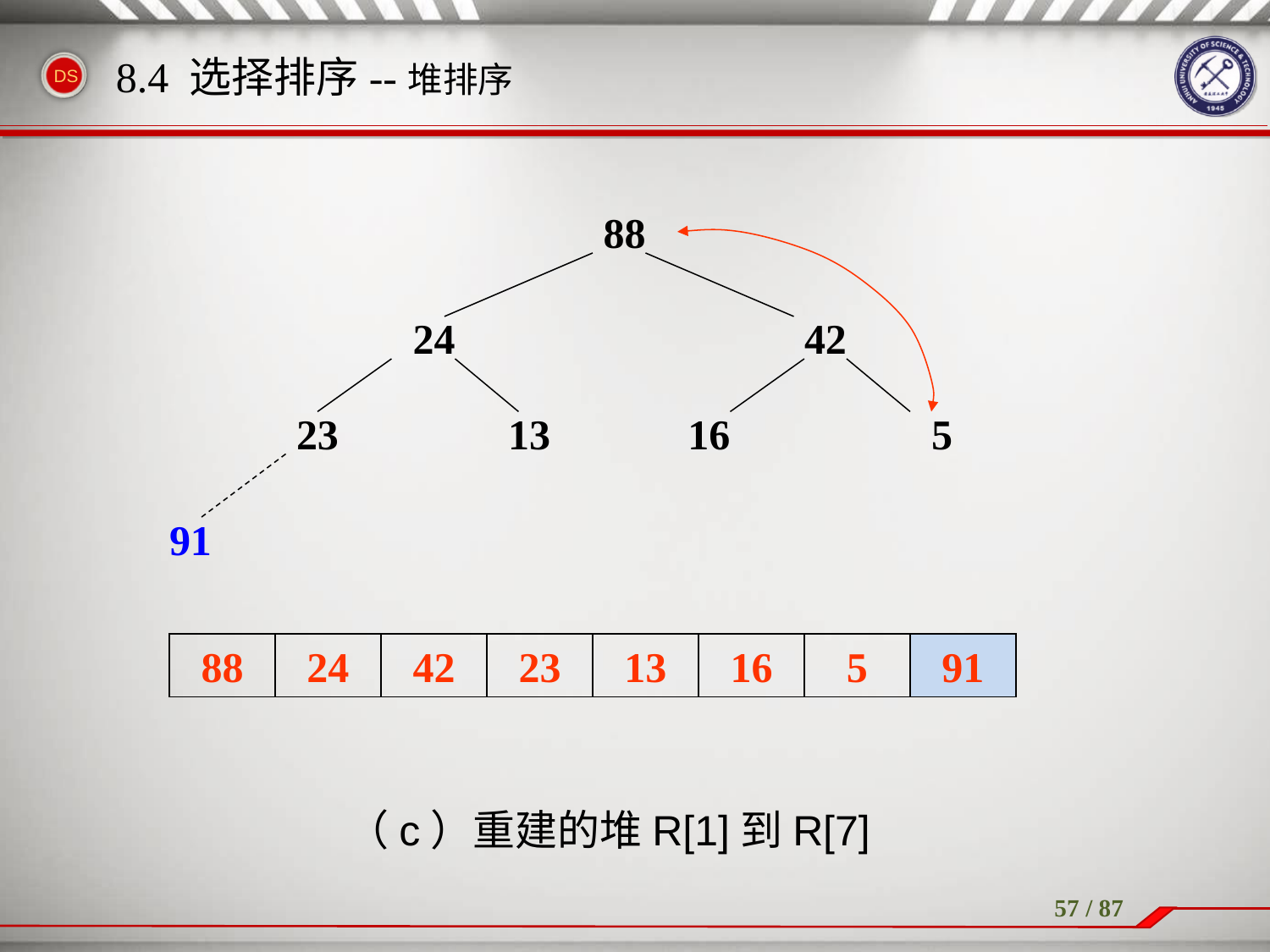

8.4 选择排序--堆排序
88

24
42

23
13
16
5

91
88
24
42
23
13
16
5
91
（c）重建的堆R[1]到R[7]